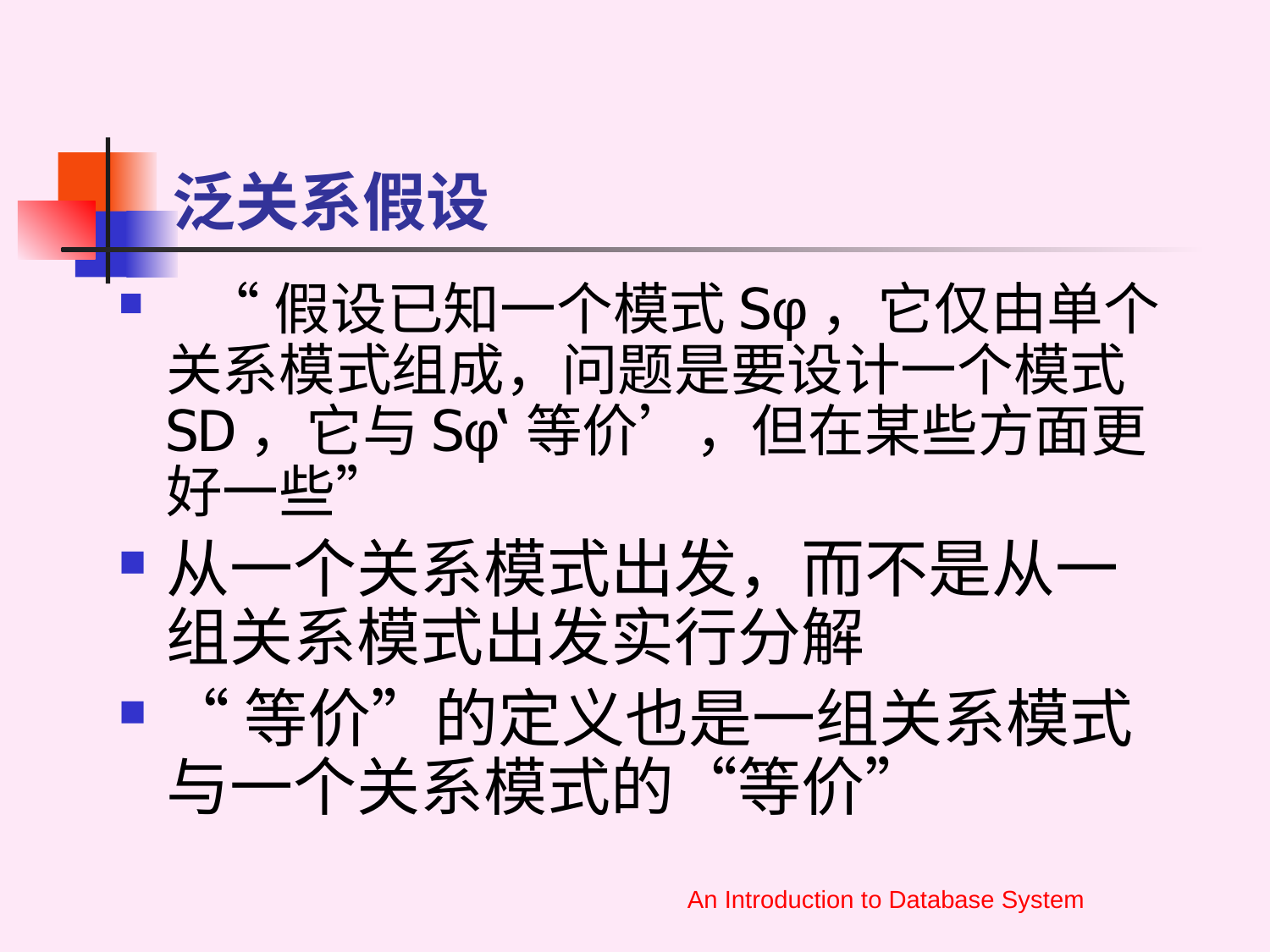

# 泛关系假设
   “假设已知一个模式Sφ，它仅由单个关系模式组成，问题是要设计一个模式SD，它与Sφ‘等价’，但在某些方面更好一些”
从一个关系模式出发，而不是从一组关系模式出发实行分解
“等价”的定义也是一组关系模式与一个关系模式的“等价”

An Introduction to Database System